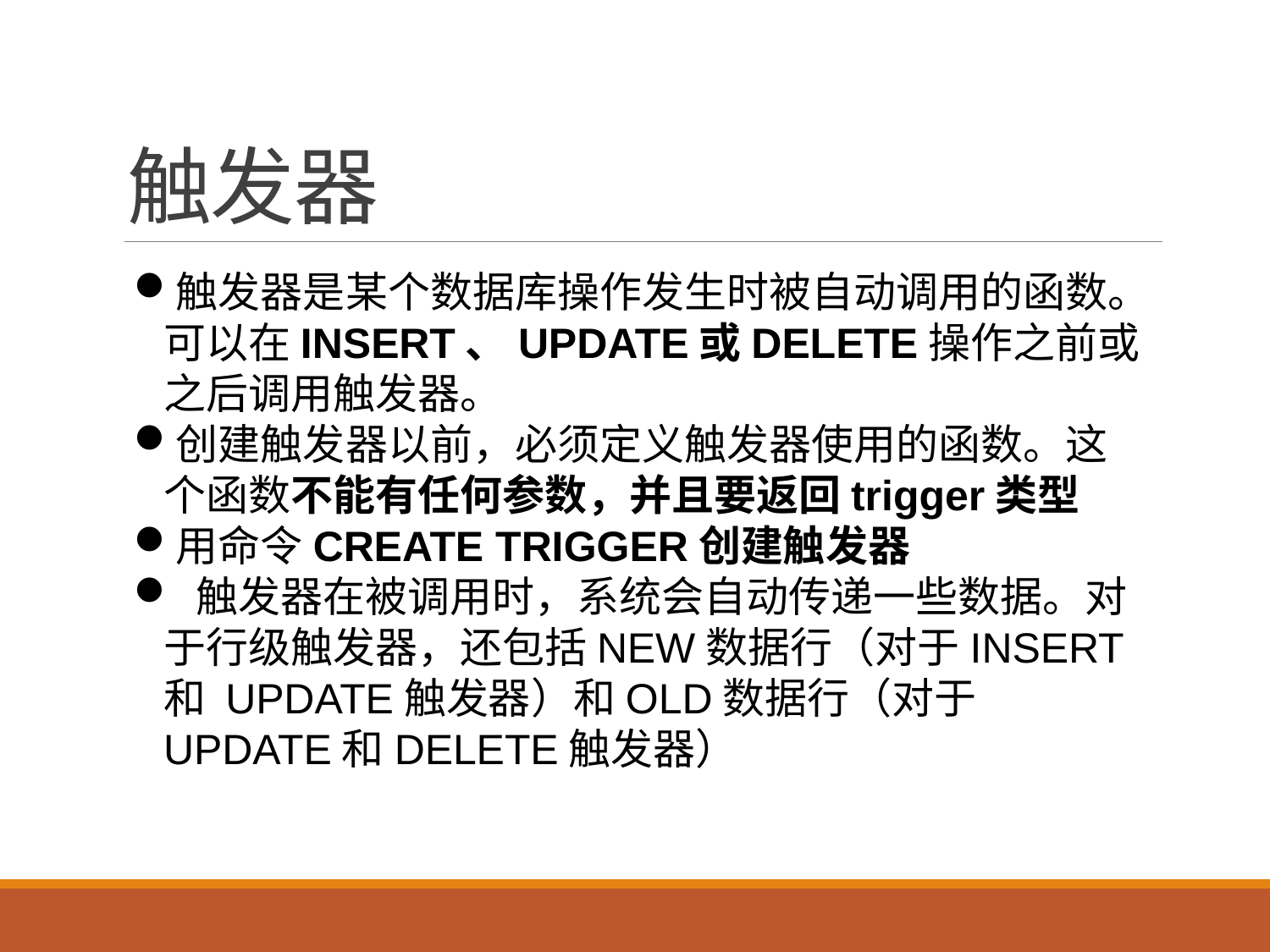

# 触发器
触发器是某个数据库操作发生时被自动调用的函数。可以在INSERT、UPDATE或DELETE操作之前或之后调用触发器。
创建触发器以前，必须定义触发器使用的函数。这个函数不能有任何参数，并且要返回trigger类型
用命令CREATE TRIGGER创建触发器
 触发器在被调用时，系统会自动传递一些数据。对于行级触发器，还包括NEW数据行（对于INSERT和 UPDATE触发器）和OLD数据行（对于UPDATE和DELETE触发器）